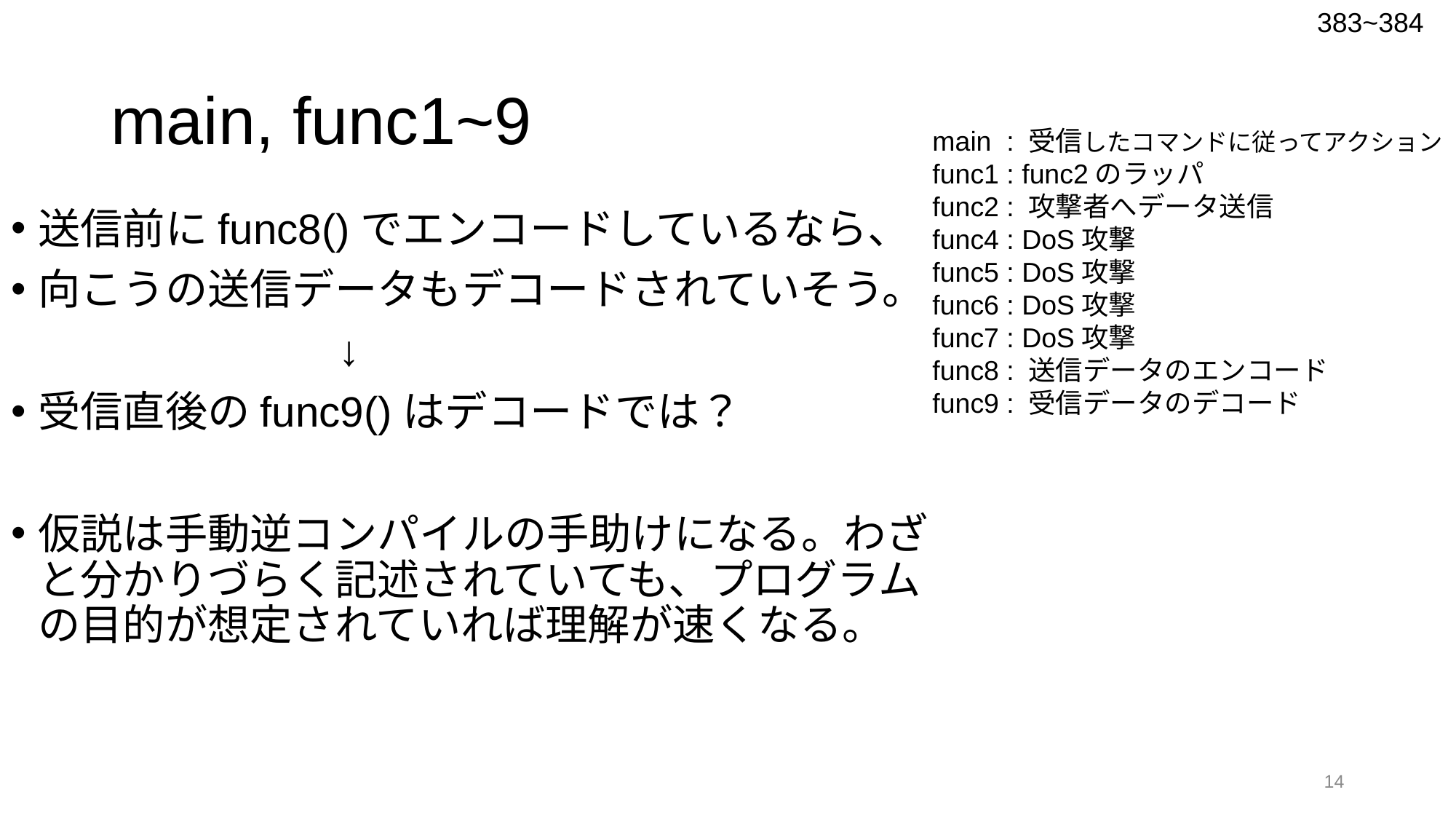

383~384
# main, func1~9
main  : 受信したコマンドに従ってアクション
func1 : func2のラッパ
func2 : 攻撃者へデータ送信
func4 : DoS攻撃
func5 : DoS攻撃
func6 : DoS攻撃
func7 : DoS攻撃
func8 : 送信データのエンコード
func9 : 受信データのデコード
送信前にfunc8()でエンコードしているなら、
向こうの送信データもデコードされていそう。
			↓
受信直後のfunc9()はデコードでは？

仮説は手動逆コンパイルの手助けになる。わざと分かりづらく記述されていても、プログラムの目的が想定されていれば理解が速くなる。
14